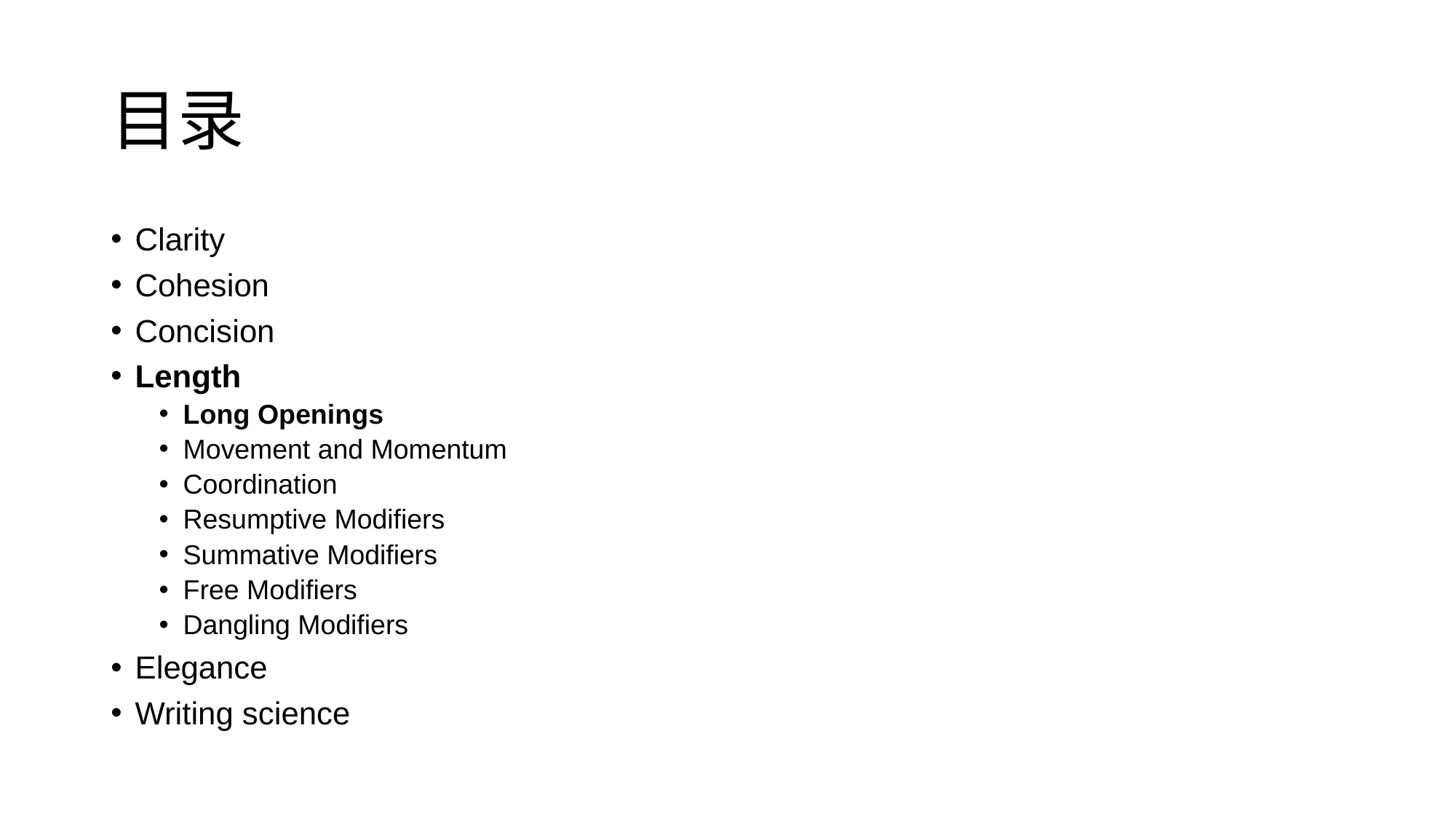

# 目录
Clarity
Cohesion
Concision
Length
Long Openings
Movement and Momentum
Coordination
Resumptive Modifiers
Summative Modifiers
Free Modifiers
Dangling Modifiers
Elegance
Writing science